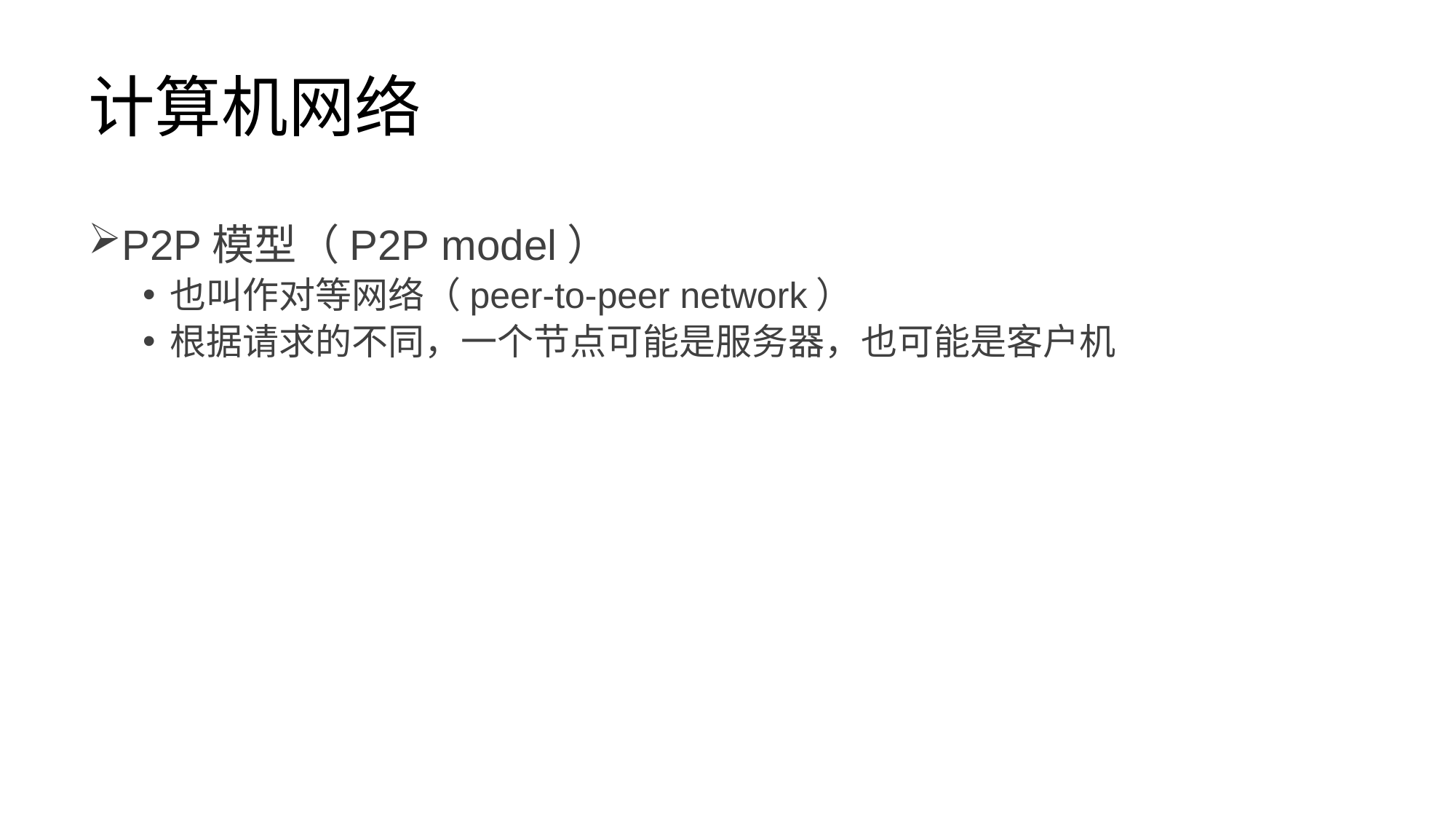

# 计算机网络
P2P模型（P2P model）
也叫作对等网络（peer-to-peer network）
根据请求的不同，一个节点可能是服务器，也可能是客户机